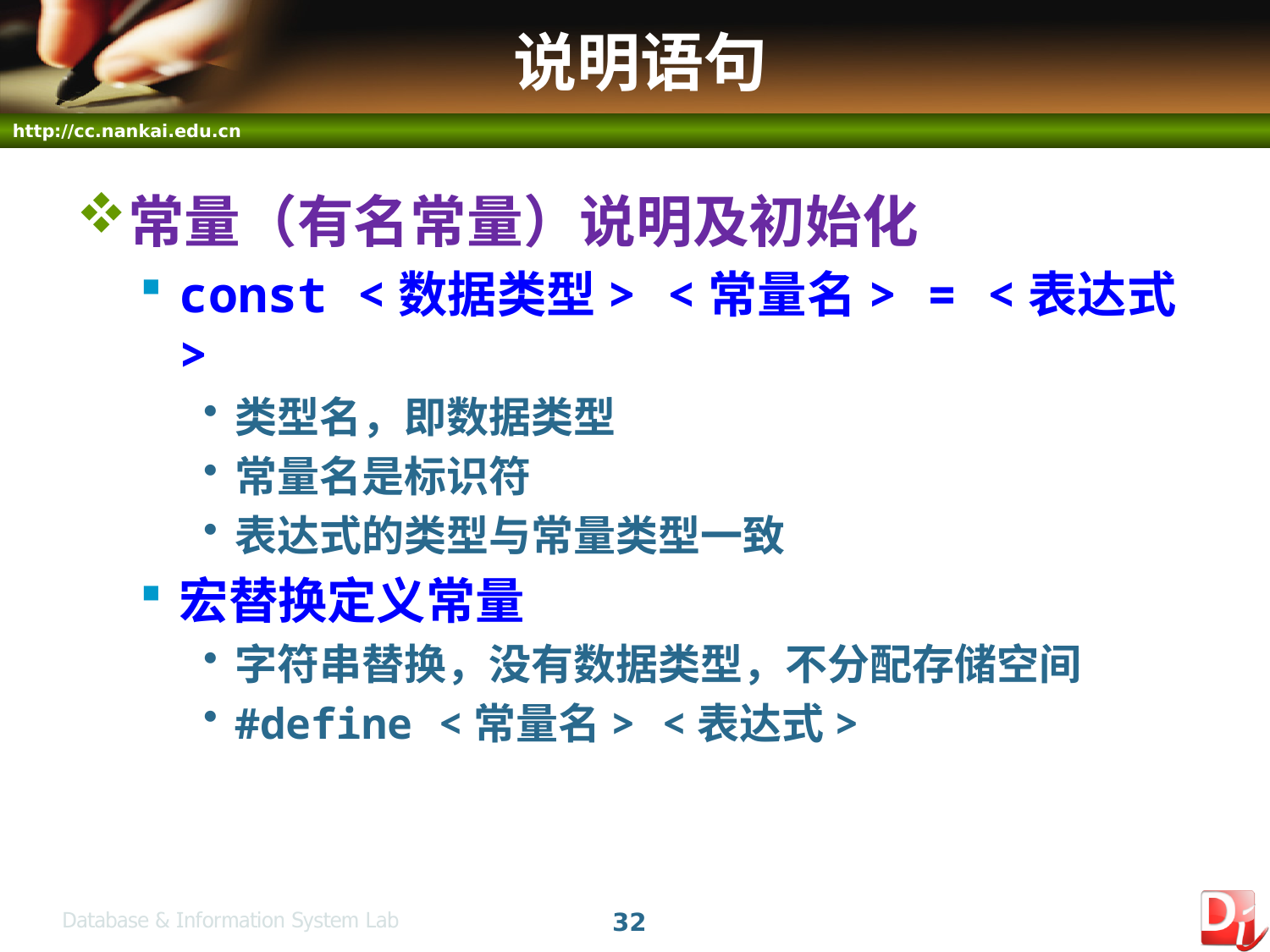

# 说明语句
常量（有名常量）说明及初始化
const <数据类型> <常量名> = <表达式>
类型名，即数据类型
常量名是标识符
表达式的类型与常量类型一致
宏替换定义常量
字符串替换，没有数据类型，不分配存储空间
#define <常量名> <表达式>
32
Database & Information System Lab